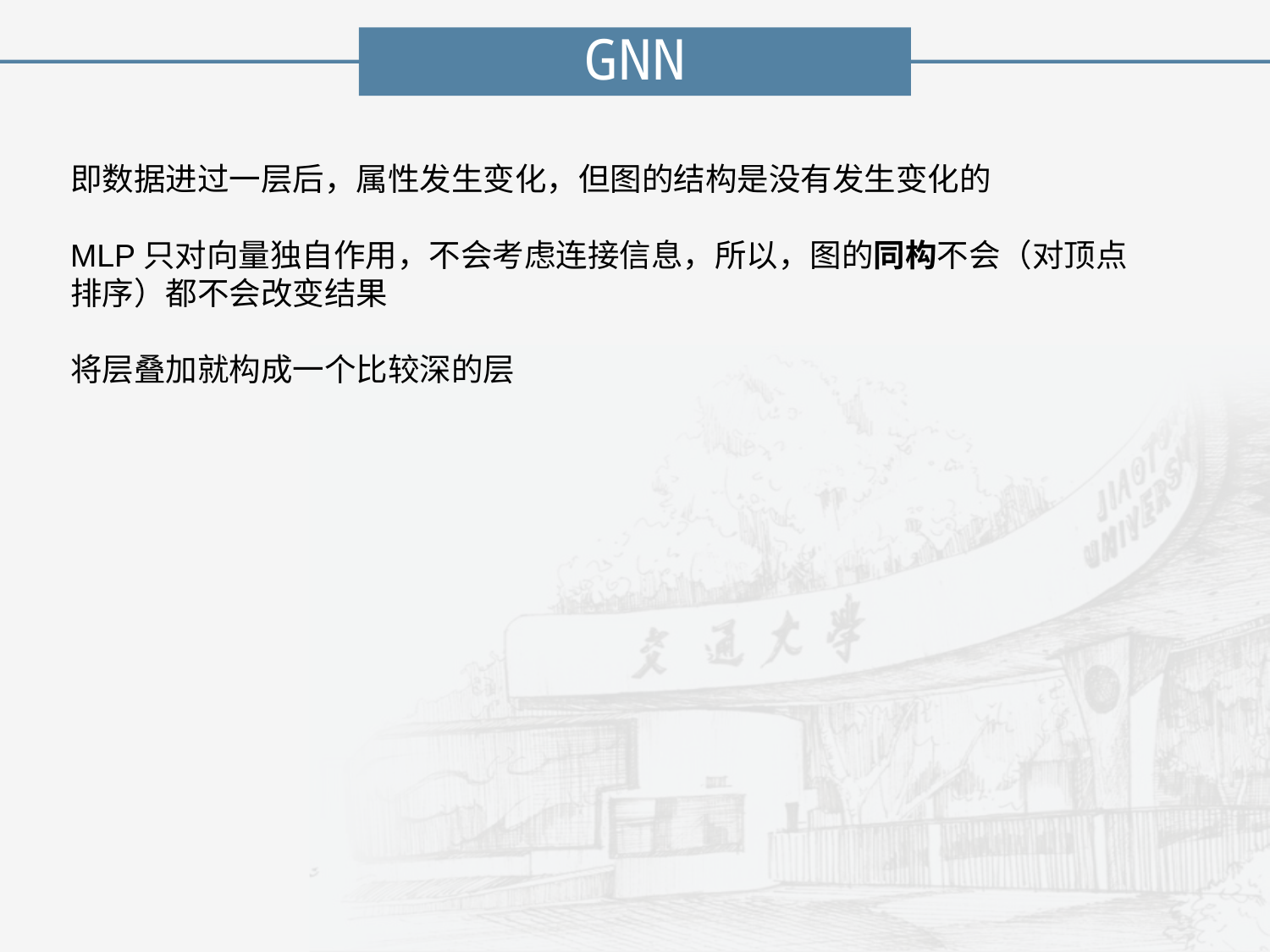

GNN
即数据进过一层后，属性发生变化，但图的结构是没有发生变化的

MLP只对向量独自作用，不会考虑连接信息，所以，图的同构不会（对顶点排序）都不会改变结果

将层叠加就构成一个比较深的层